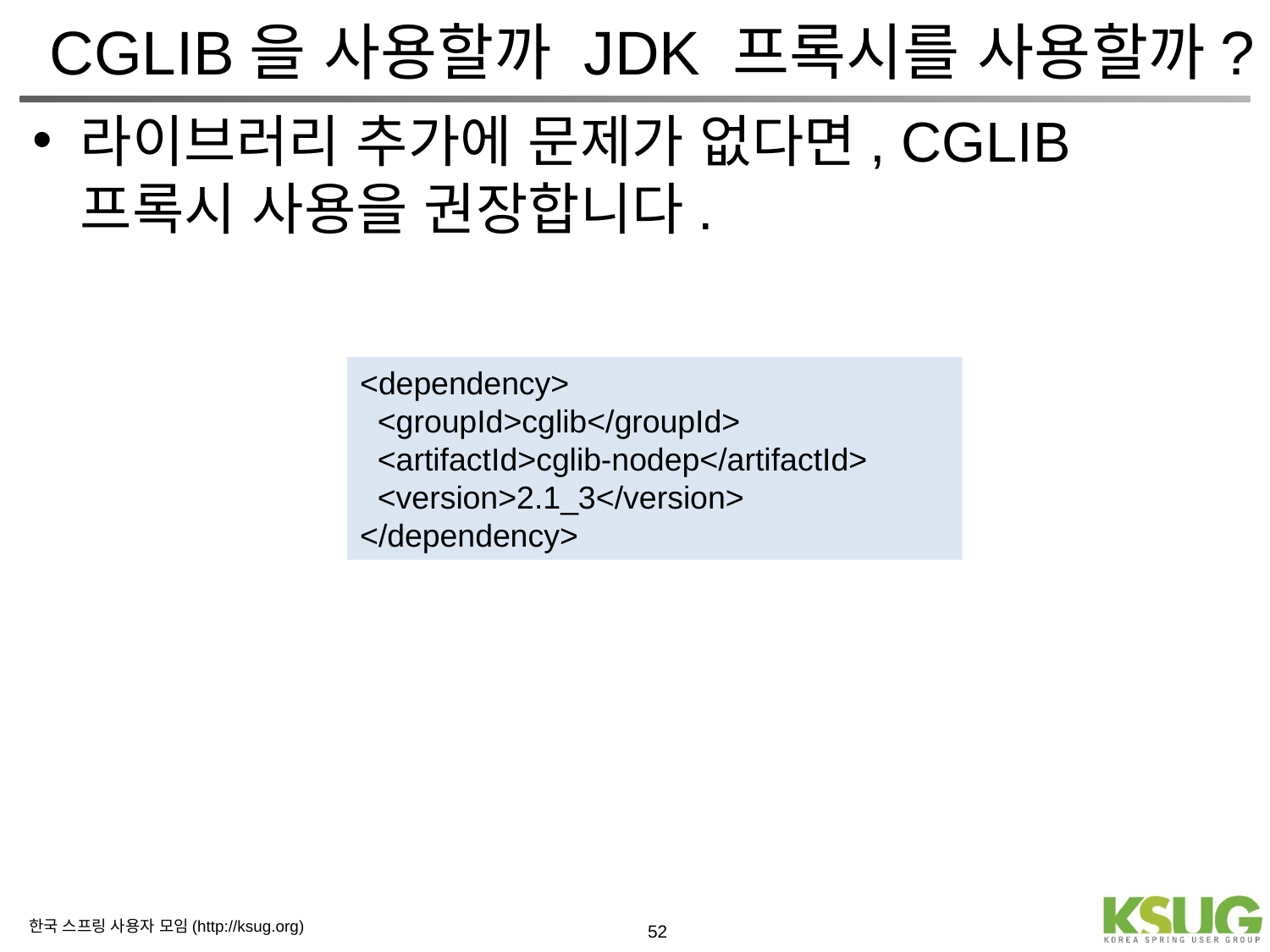

# CGLIB을 사용할까 JDK 프록시를 사용할까?
라이브러리 추가에 문제가 없다면, CGLIB 프록시 사용을 권장합니다.
<dependency>
  <groupId>cglib</groupId>
  <artifactId>cglib-nodep</artifactId>
  <version>2.1_3</version>
</dependency>